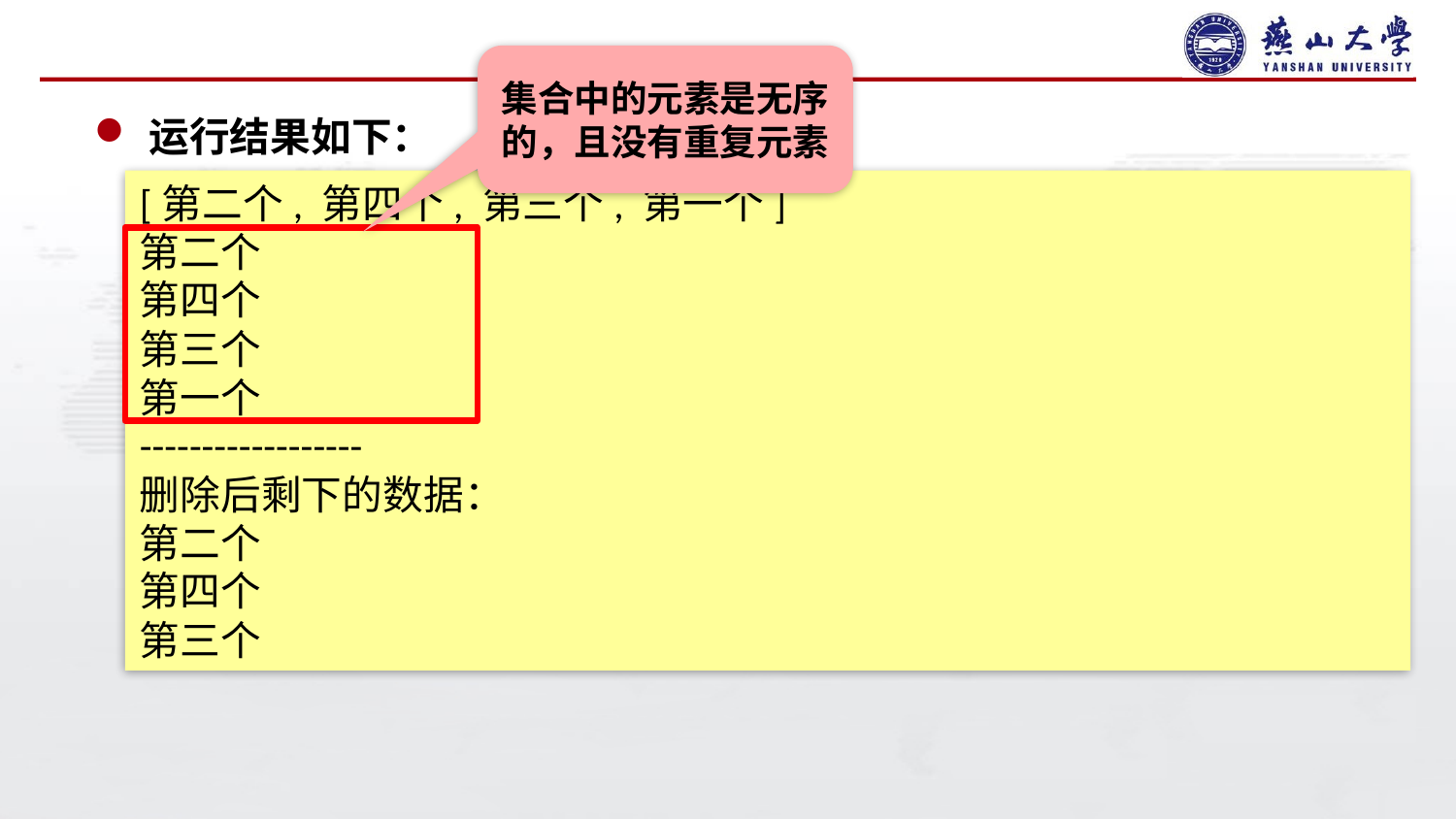

#
集合中的元素是无序的，且没有重复元素
运行结果如下：

[第二个, 第四个, 第三个, 第一个]
第二个
第四个
第三个
第一个
------------------
删除后剩下的数据：
第二个
第四个
第三个